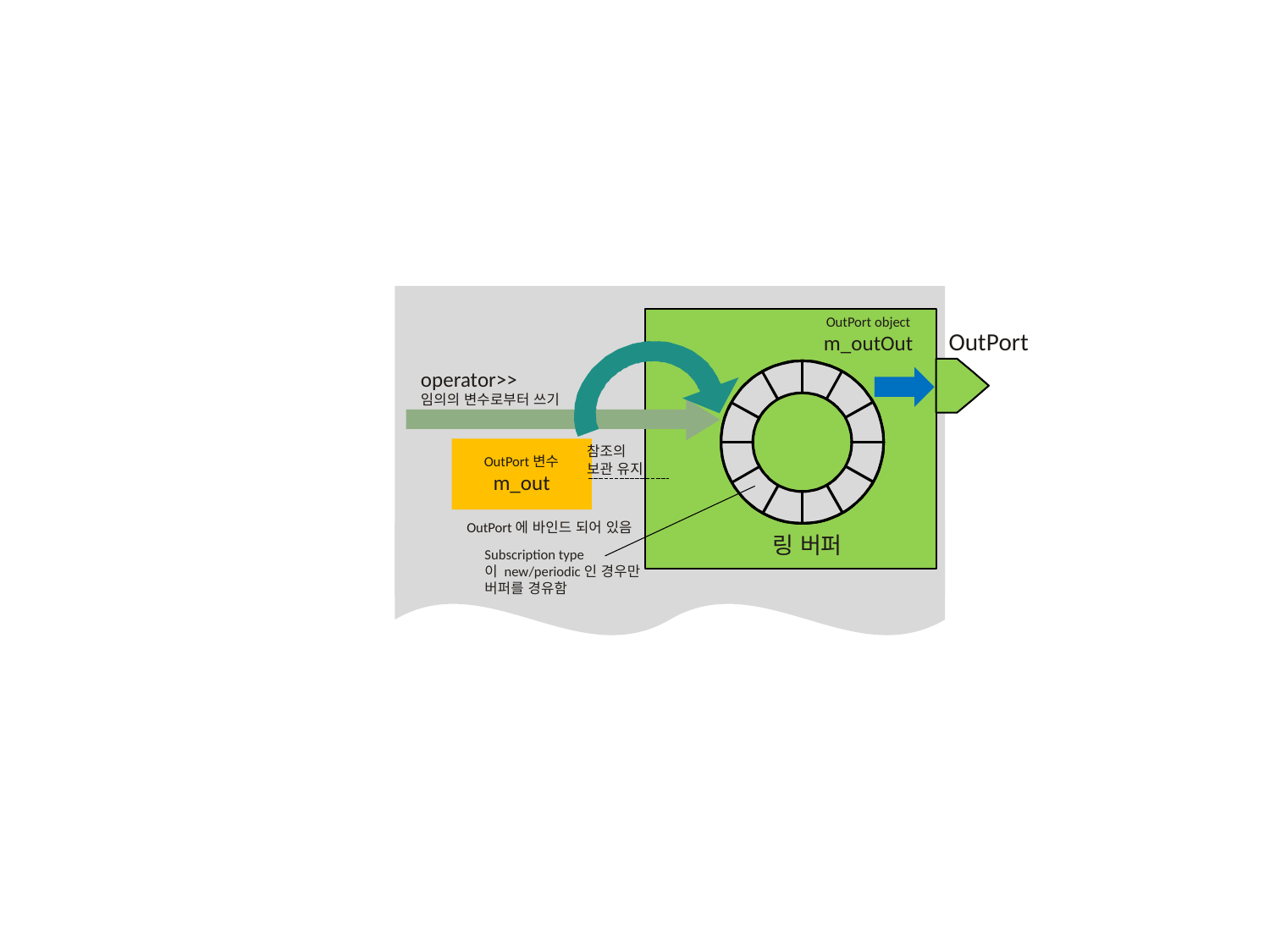

#

OutPort object
m_outOut
OutPort

operator>>
임의의 변수로부터 쓰기

참조의
보관 유지
OutPort변수
m_out

OutPort에 바인드 되어 있음
링 버퍼
Subscription type
이 new/periodic인 경우만
버퍼를 경유함